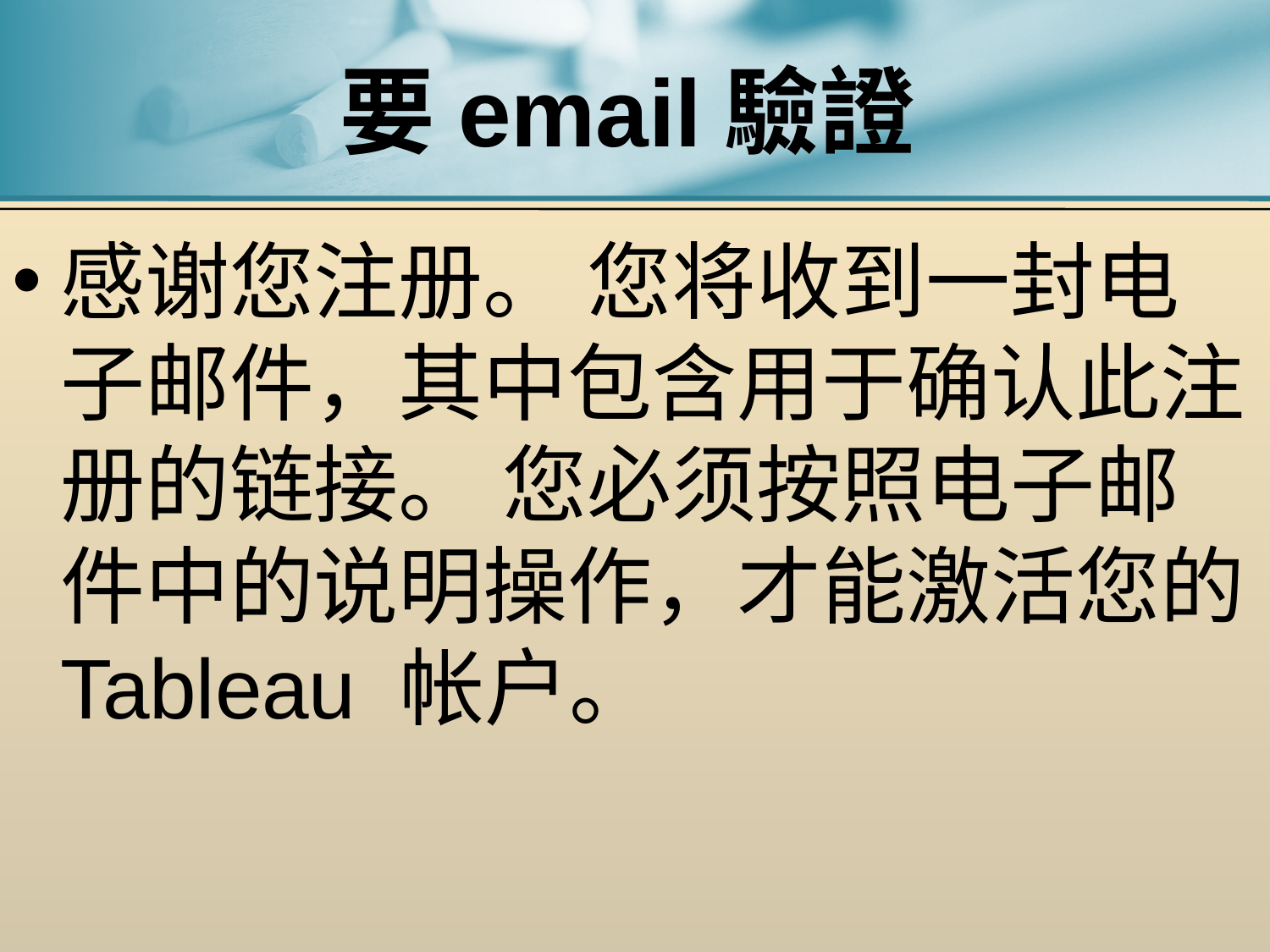

# 要email驗證
感谢您注册。 您将收到一封电子邮件，其中包含用于确认此注册的链接。 您必须按照电子邮件中的说明操作，才能激活您的 Tableau 帐户。